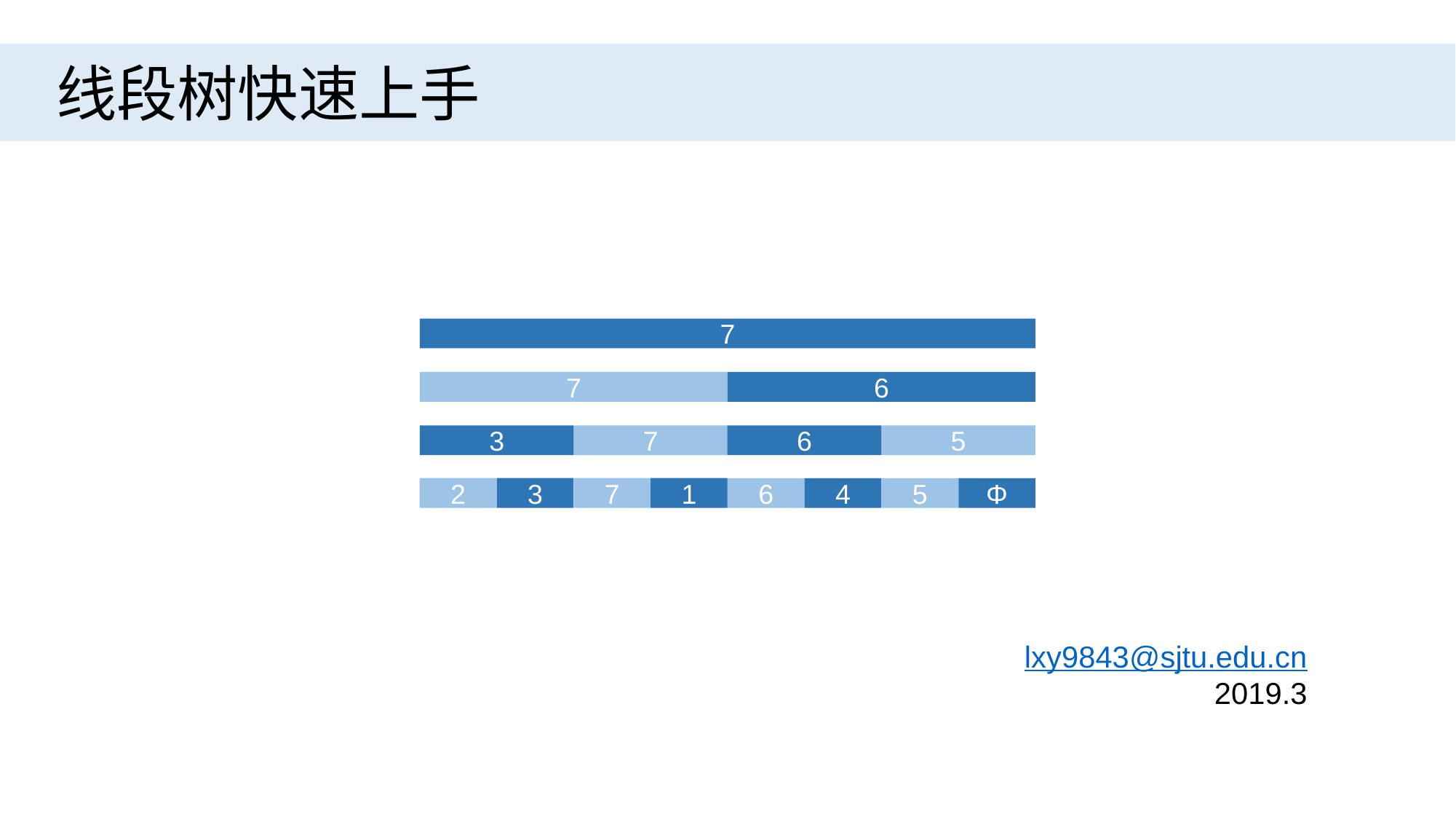

线段树快速上手
7
7
6
6
3
5
7
3
1
2
7
4
Φ
6
5
lxy9843@sjtu.edu.cn
2019.3